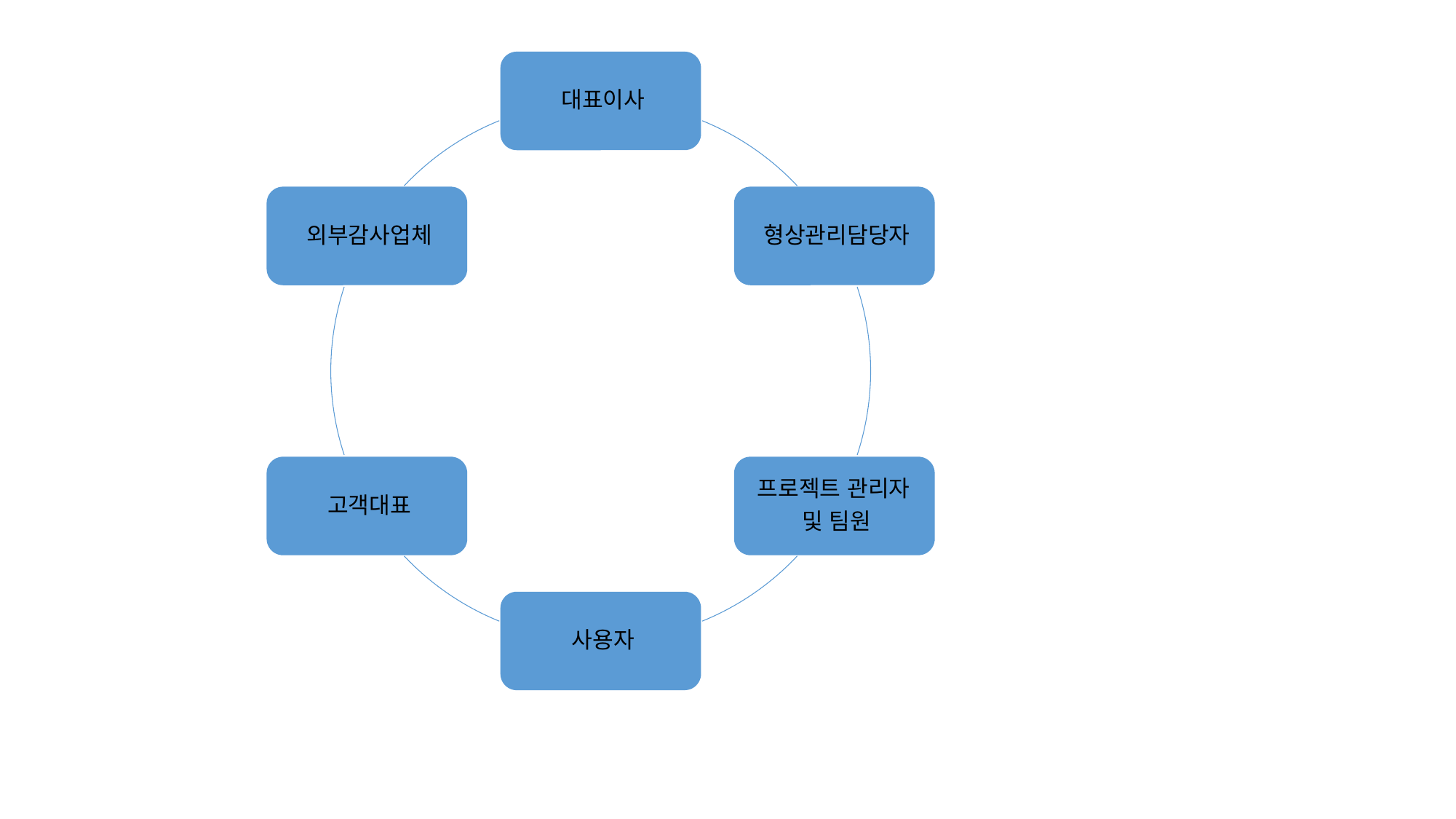

대표이사
형상관리담당자
프로젝트 관리자
및 팀원
사용자
고객대표
외부감사업체